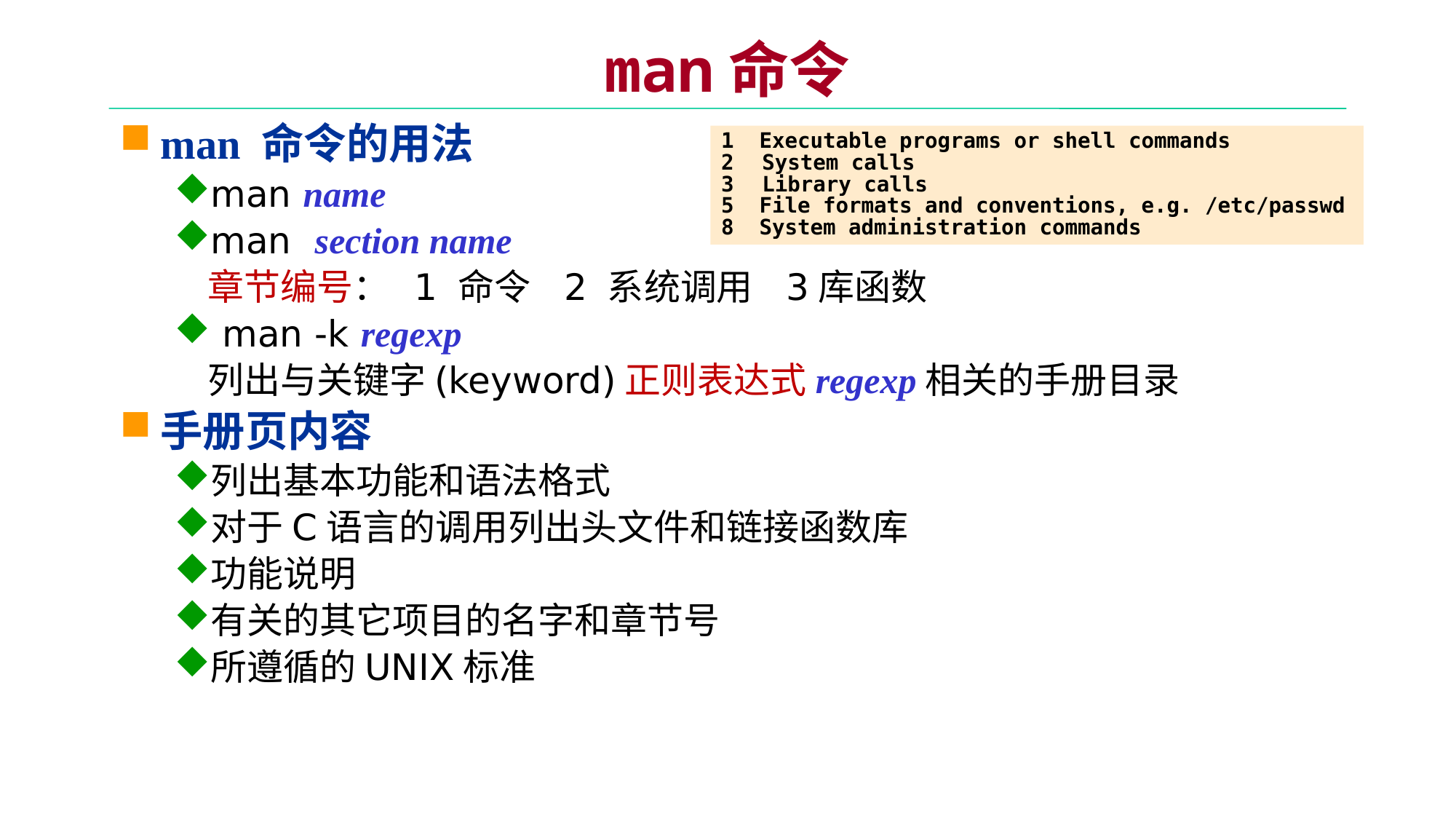

# man命令
man 命令的用法
man name
man  section name
   章节编号：  1 命令   2 系统调用   3库函数
 man -k regexp
   列出与关键字(keyword)正则表达式regexp相关的手册目录
手册页内容
列出基本功能和语法格式
对于C语言的调用列出头文件和链接函数库
功能说明
有关的其它项目的名字和章节号
所遵循的UNIX标准
1  Executable programs or shell commands
System calls
Library calls
5  File formats and conventions, e.g. /etc/passwd
8  System administration commands